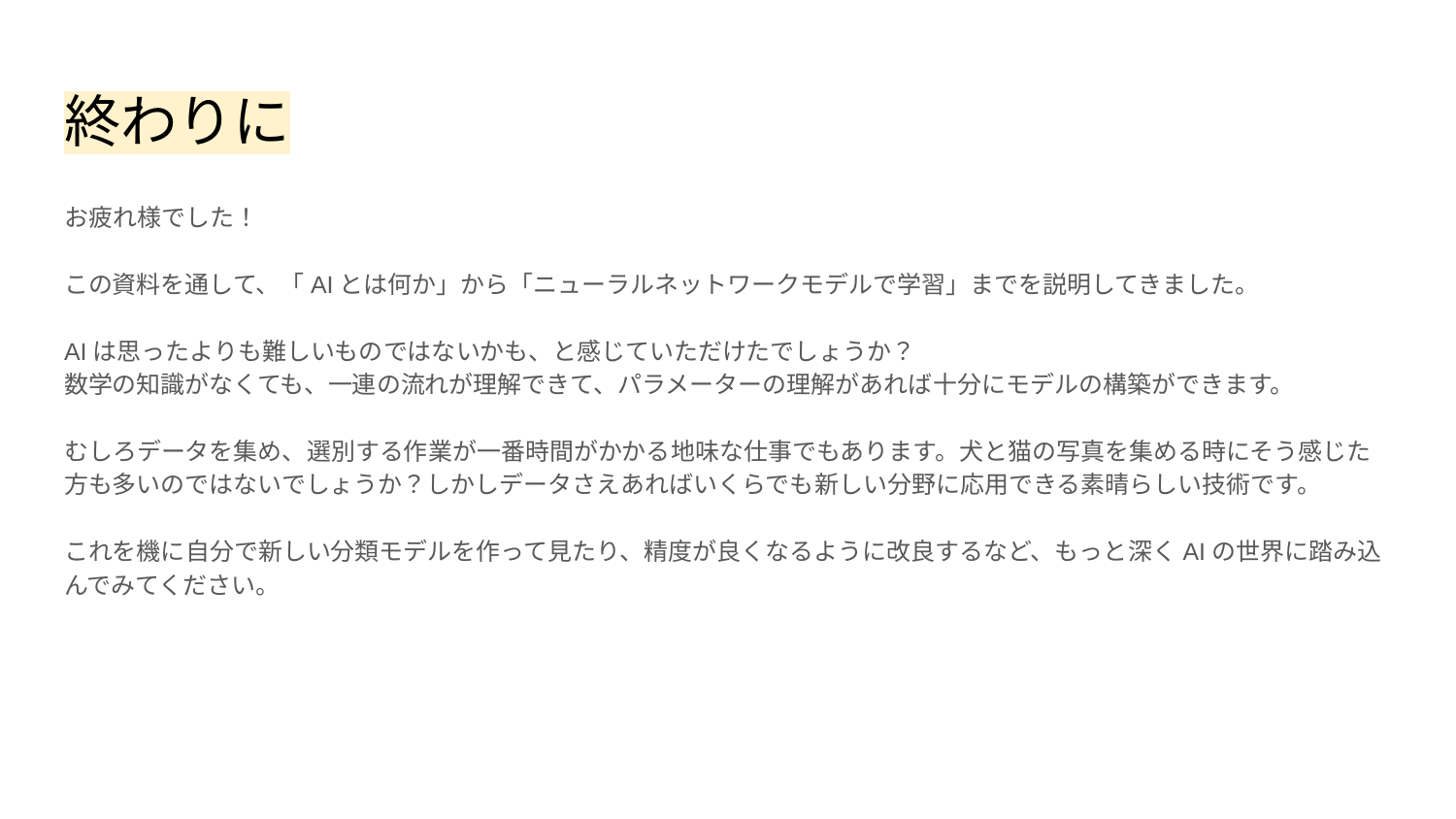

# 終わりに
お疲れ様でした！

この資料を通して、「AIとは何か」から「ニューラルネットワークモデルで学習」までを説明してきました。

AIは思ったよりも難しいものではないかも、と感じていただけたでしょうか？
数学の知識がなくても、一連の流れが理解できて、パラメーターの理解があれば十分にモデルの構築ができます。

むしろデータを集め、選別する作業が一番時間がかかる地味な仕事でもあります。犬と猫の写真を集める時にそう感じた方も多いのではないでしょうか？しかしデータさえあればいくらでも新しい分野に応用できる素晴らしい技術です。

これを機に自分で新しい分類モデルを作って見たり、精度が良くなるように改良するなど、もっと深くAIの世界に踏み込んでみてください。